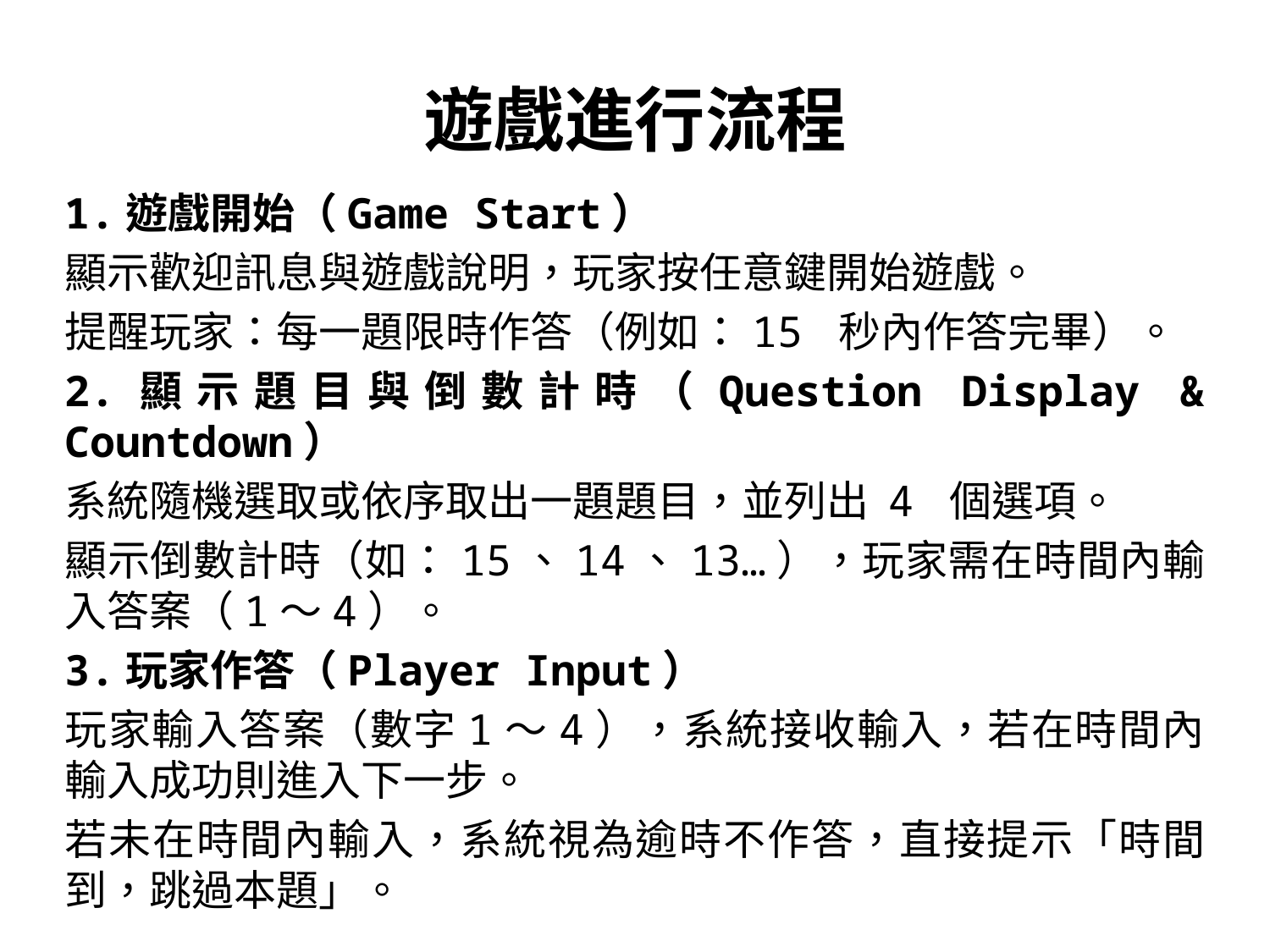

# 遊戲進行流程
1.遊戲開始（Game Start）
顯示歡迎訊息與遊戲說明，玩家按任意鍵開始遊戲。
提醒玩家：每一題限時作答（例如：15 秒內作答完畢）。
2.顯示題目與倒數計時（Question Display & Countdown）
系統隨機選取或依序取出一題題目，並列出 4 個選項。
顯示倒數計時（如：15、14、13…），玩家需在時間內輸入答案（1～4）。
3.玩家作答（Player Input）
玩家輸入答案（數字1～4），系統接收輸入，若在時間內輸入成功則進入下一步。
若未在時間內輸入，系統視為逾時不作答，直接提示「時間到，跳過本題」。